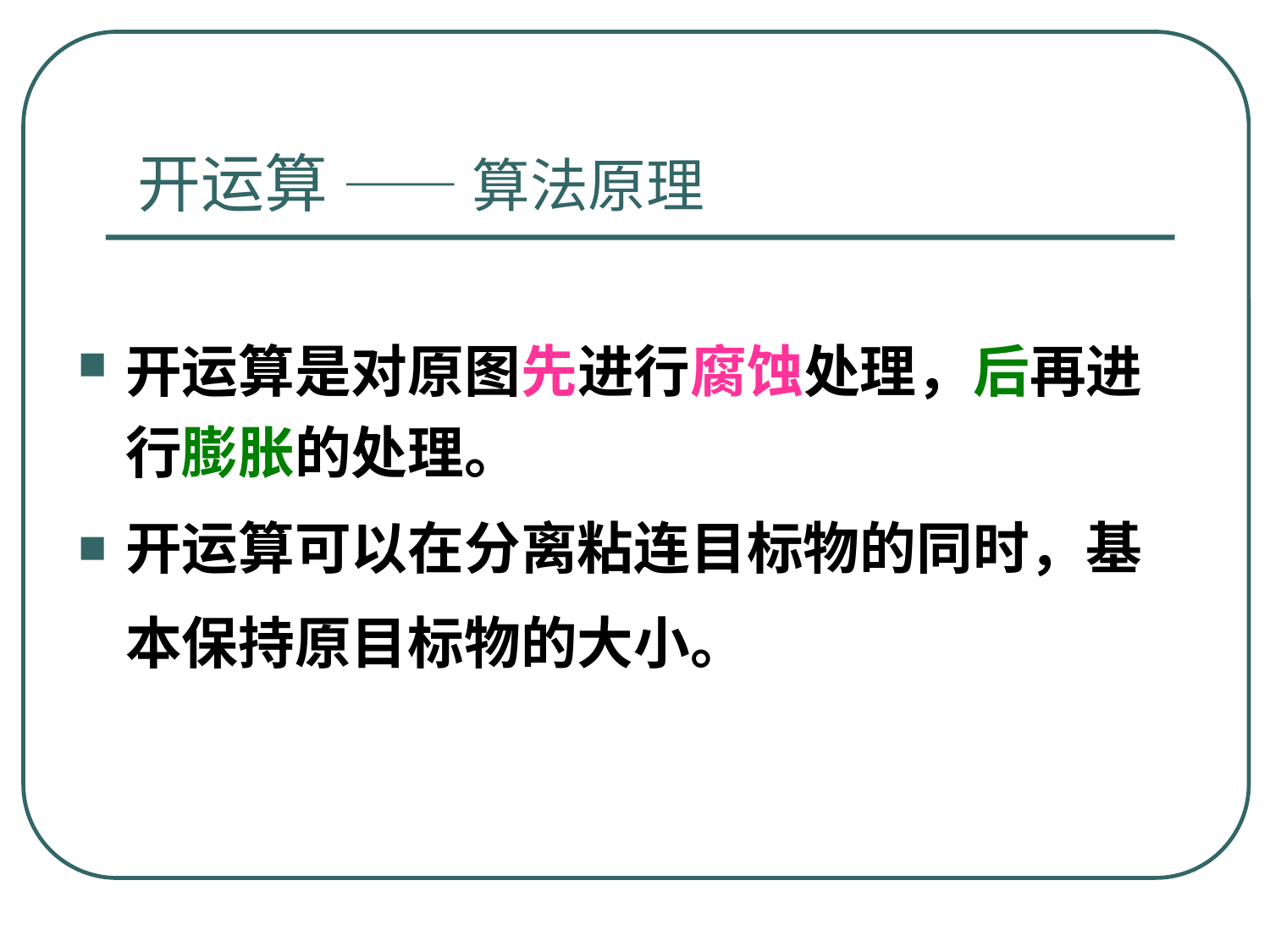

# 开运算 —— 算法原理
开运算是对原图先进行腐蚀处理，后再进行膨胀的处理。
开运算可以在分离粘连目标物的同时，基本保持原目标物的大小。